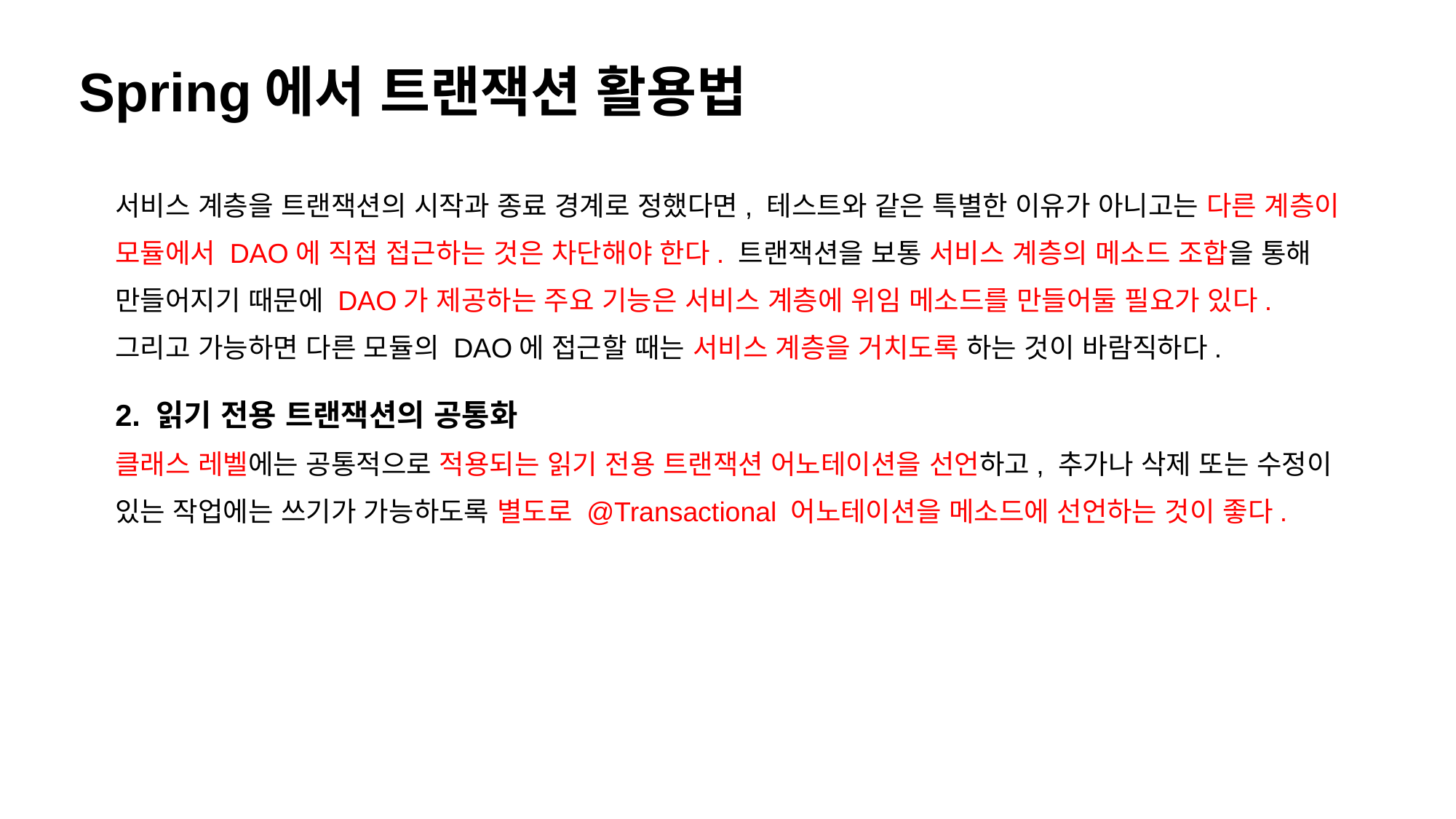

Spring에서 트랜잭션 활용법
서비스 계층을 트랜잭션의 시작과 종료 경계로 정했다면, 테스트와 같은 특별한 이유가 아니고는 다른 계층이

모듈에서 DAO에 직접 접근하는 것은 차단해야 한다. 트랜잭션을 보통 서비스 계층의 메소드 조합을 통해

만들어지기 때문에 DAO가 제공하는 주요 기능은 서비스 계층에 위임 메소드를 만들어둘 필요가 있다.

그리고 가능하면 다른 모듈의 DAO에 접근할 때는 서비스 계층을 거치도록 하는 것이 바람직하다.

2. 읽기 전용 트랜잭션의 공통화

클래스 레벨에는 공통적으로 적용되는 읽기 전용 트랜잭션 어노테이션을 선언하고, 추가나 삭제 또는 수정이

있는 작업에는 쓰기가 가능하도록 별도로 @Transactional 어노테이션을 메소드에 선언하는 것이 좋다.